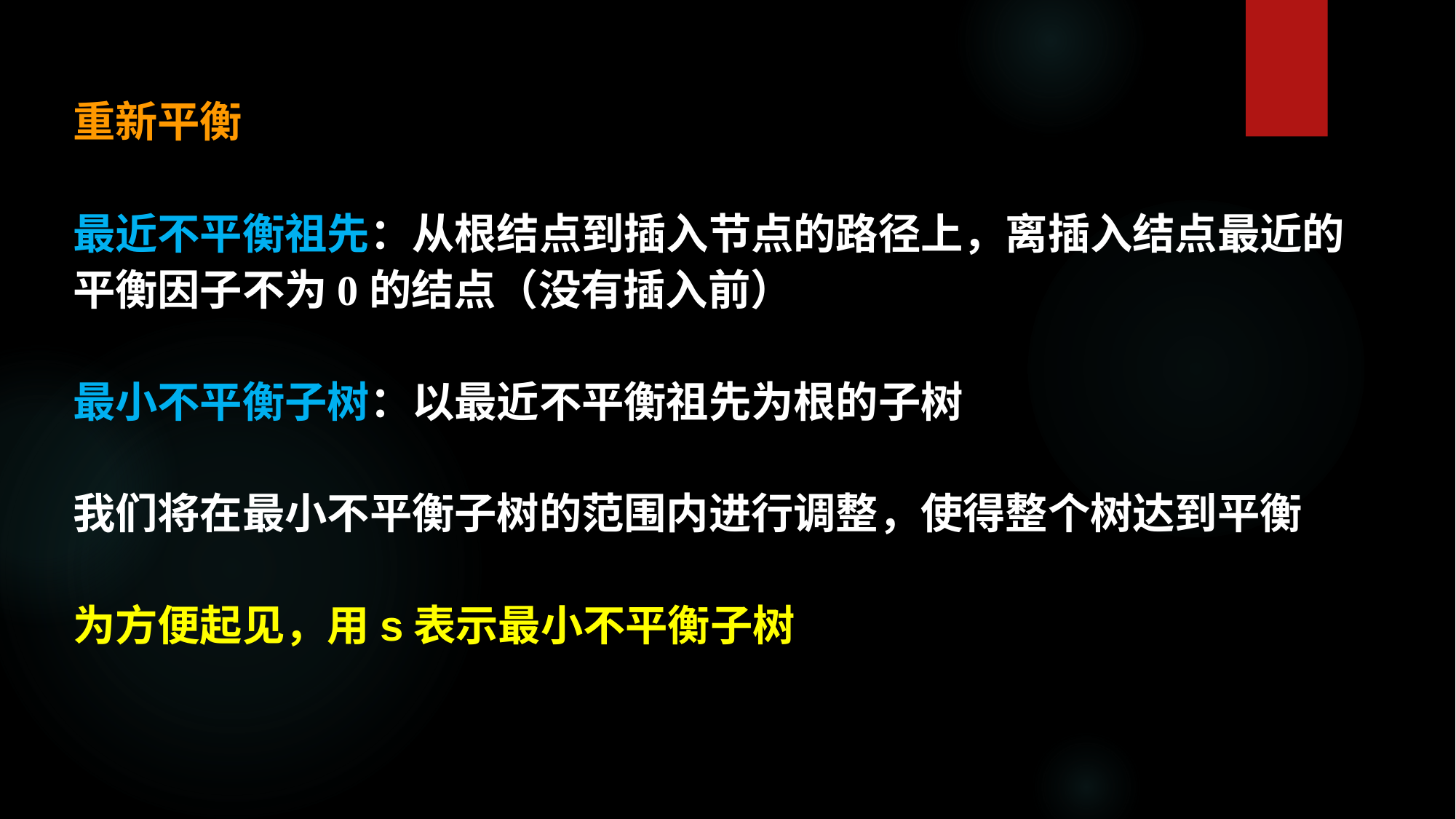

重新平衡

最近不平衡祖先：从根结点到插入节点的路径上，离插入结点最近的平衡因子不为0的结点（没有插入前）

最小不平衡子树：以最近不平衡祖先为根的子树

我们将在最小不平衡子树的范围内进行调整，使得整个树达到平衡

为方便起见，用s表示最小不平衡子树